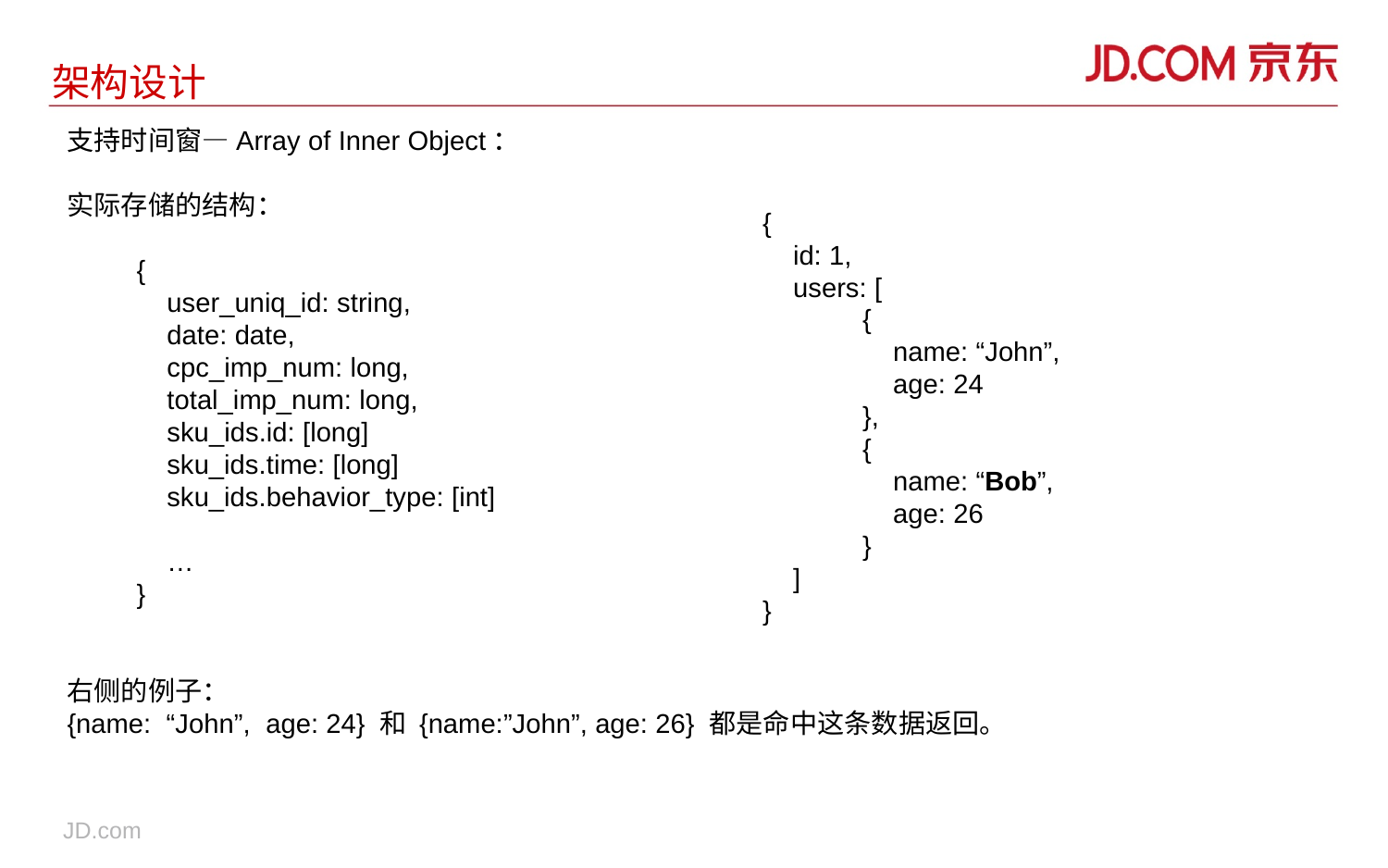

# 架构设计
支持时间窗—Array of Inner Object：

实际存储的结构：

{
    user_uniq_id: string,
    date: date,
    cpc_imp_num: long,
    total_imp_num: long,
    sku_ids.id: [long]
    sku_ids.time: [long]
    sku_ids.behavior_type: [int]

    …
}

右侧的例子：
{name:  “John”,  age: 24} 和 {name:”John”, age: 26} 都是命中这条数据返回。
{
    id: 1,
    users: [
    {
        name: “John”,
        age: 24
    },
    {
        name: “Bob”,
        age: 26
    }
    ]
}